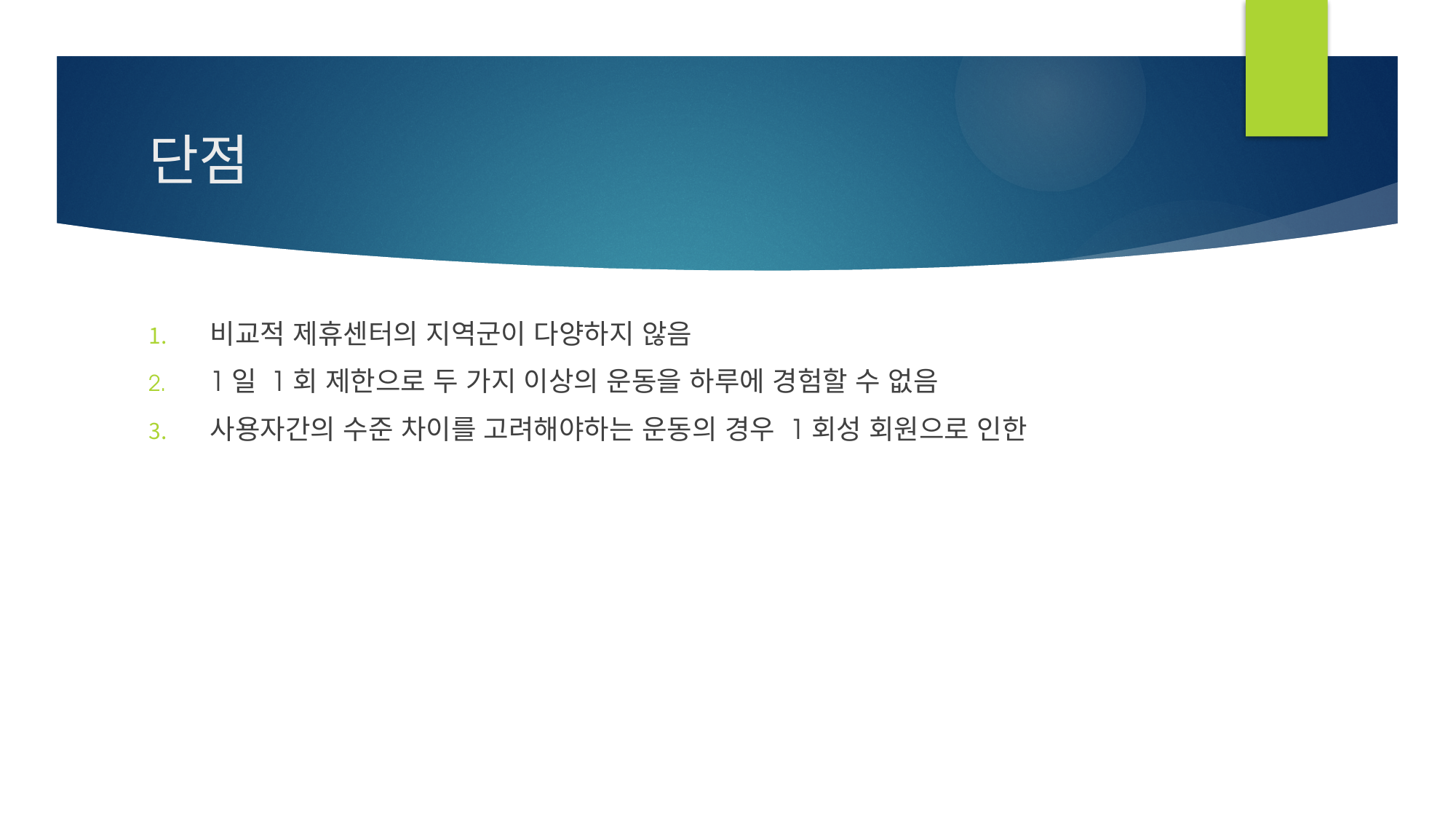

# 단점
비교적 제휴센터의 지역군이 다양하지 않음
1일 1회 제한으로 두 가지 이상의 운동을 하루에 경험할 수 없음
사용자간의 수준 차이를 고려해야하는 운동의 경우 1회성 회원으로 인한